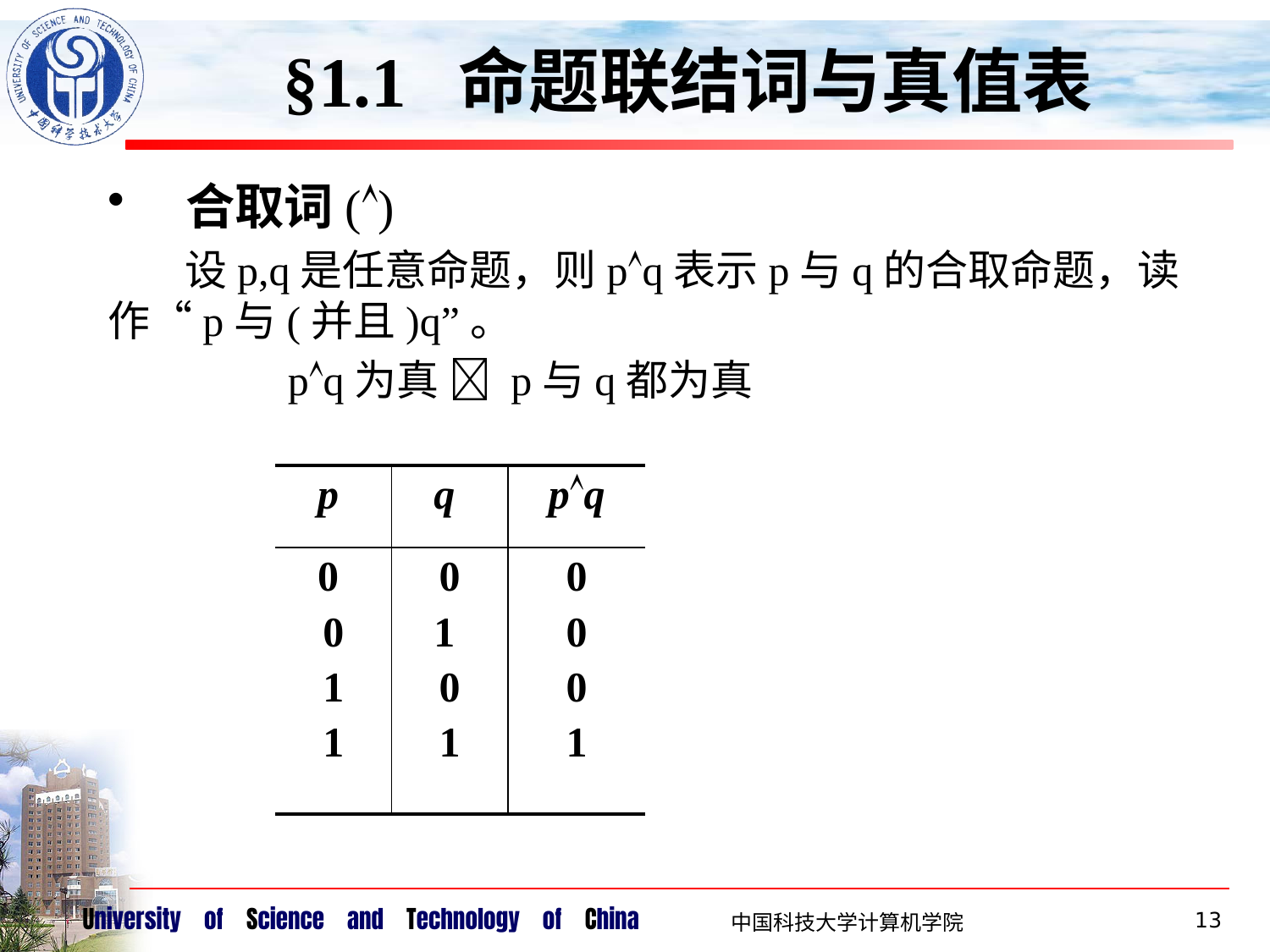

§1.1  命题联结词与真值表
合取词(∧)
       设p,q是任意命题，则p∧q表示p与q的合取命题，读作“p与(并且)q”。
                 p∧q为真 ⇔ p与q都为真

| p | q | p∧q |
| --- | --- | --- |
| 0 0 1 1 | 0 1 0 1 | 0 0 0 1 |